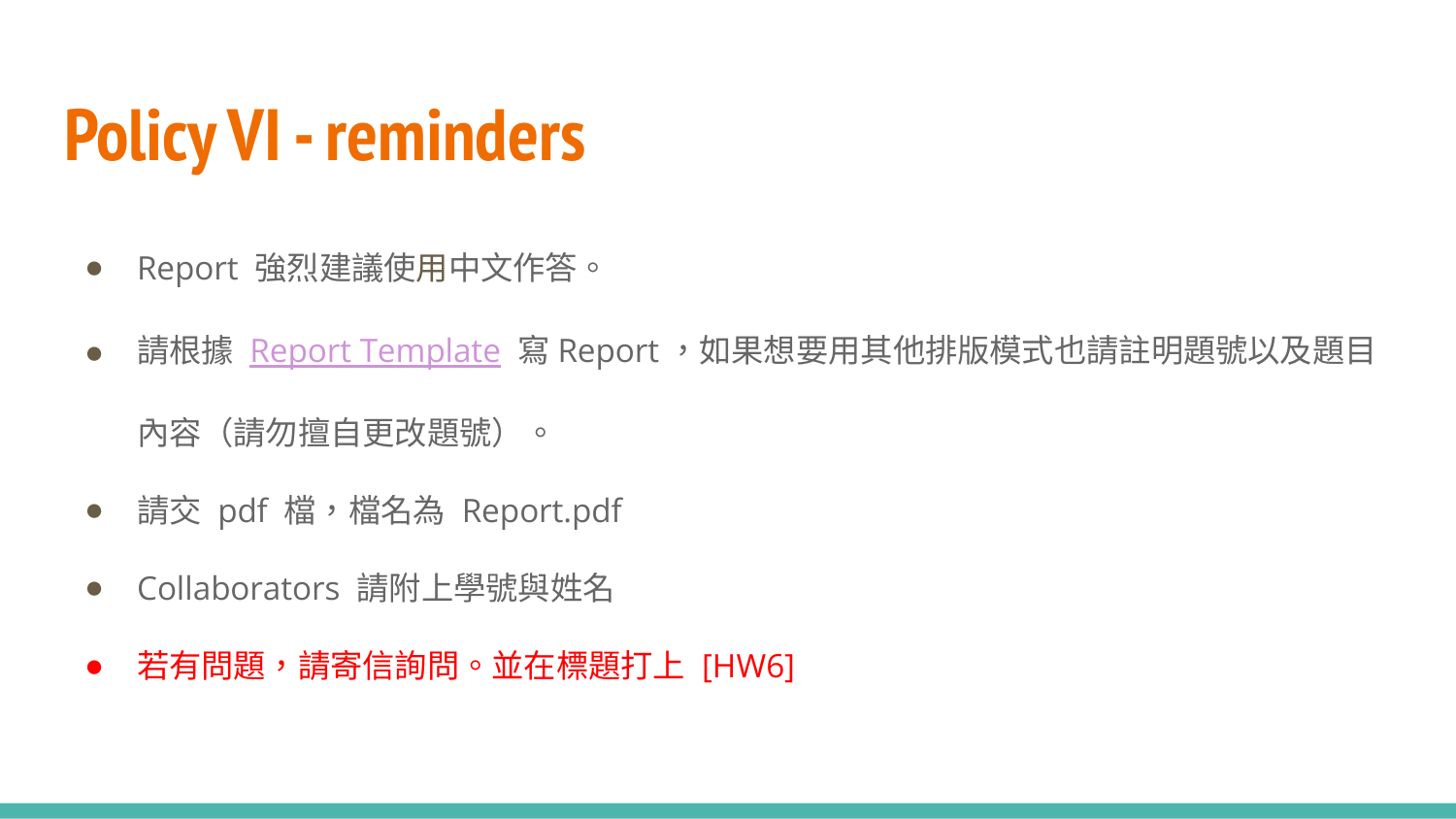

# Policy VI - reminders
Report 強烈建議使用中文作答。
請根據 Report Template 寫Report，如果想要用其他排版模式也請註明題號以及題目內容（請勿擅自更改題號）。
請交 pdf 檔，檔名為 Report.pdf
Collaborators 請附上學號與姓名
若有問題，請寄信詢問。並在標題打上 [HW6]